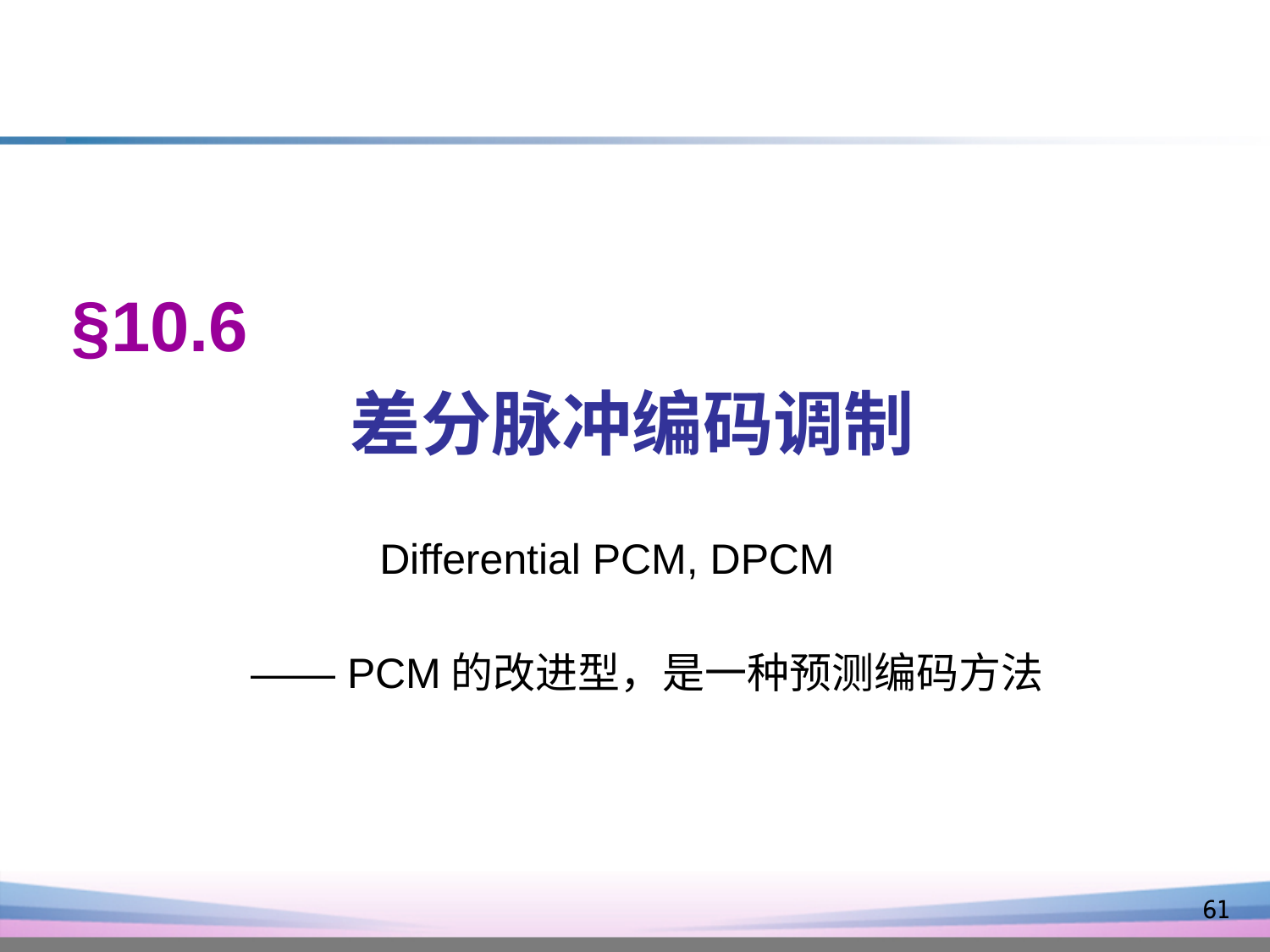

§10.6
 差分脉冲编码调制
Differential PCM, DPCM
—— PCM的改进型，是一种预测编码方法
61